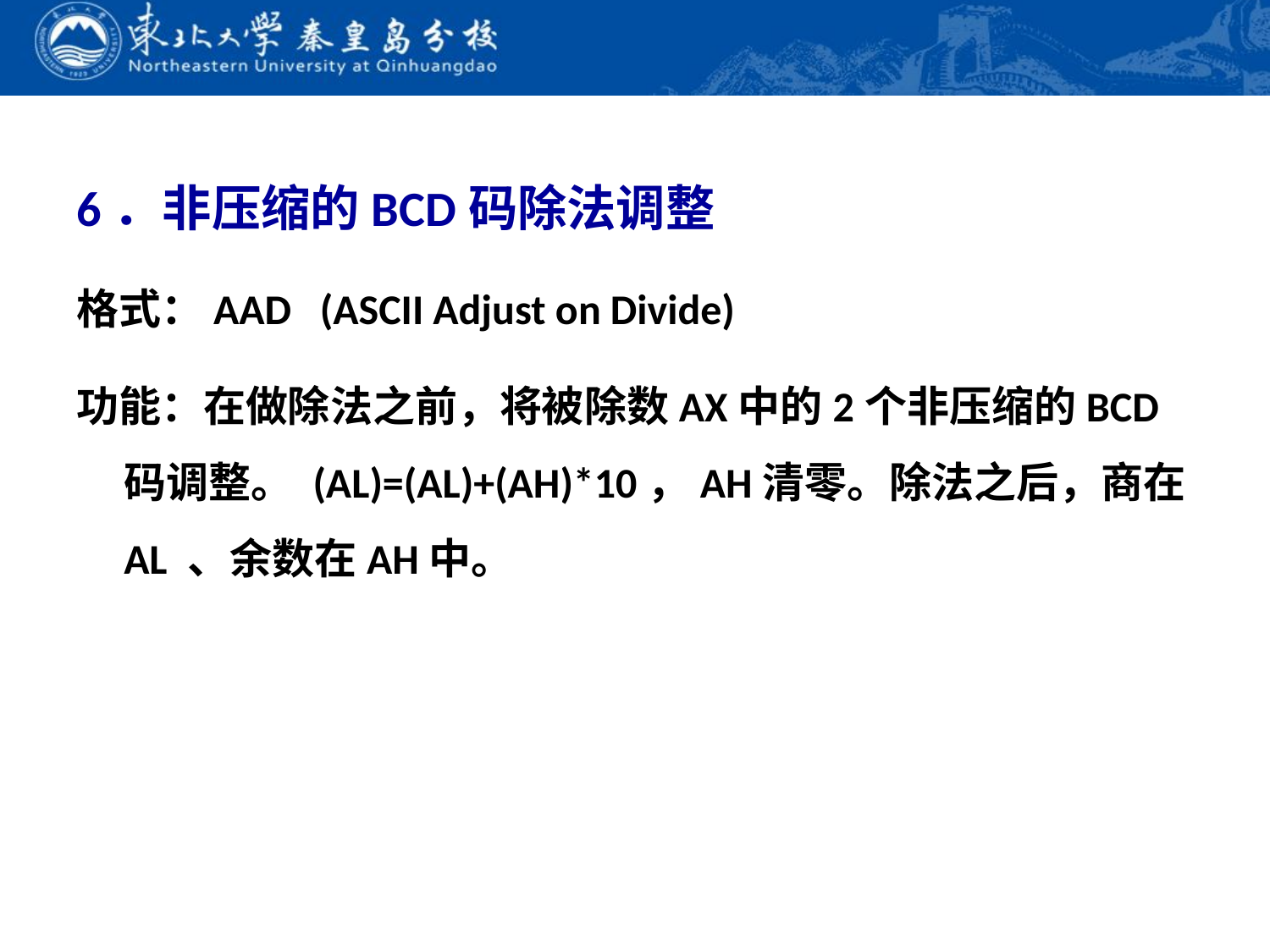

6．非压缩的BCD码除法调整
格式：AAD   (ASCII Adjust on Divide)
功能：在做除法之前，将被除数AX中的2个非压缩的BCD码调整。 (AL)=(AL)+(AH)*10，AH清零。除法之后，商在AL 、余数在AH中。